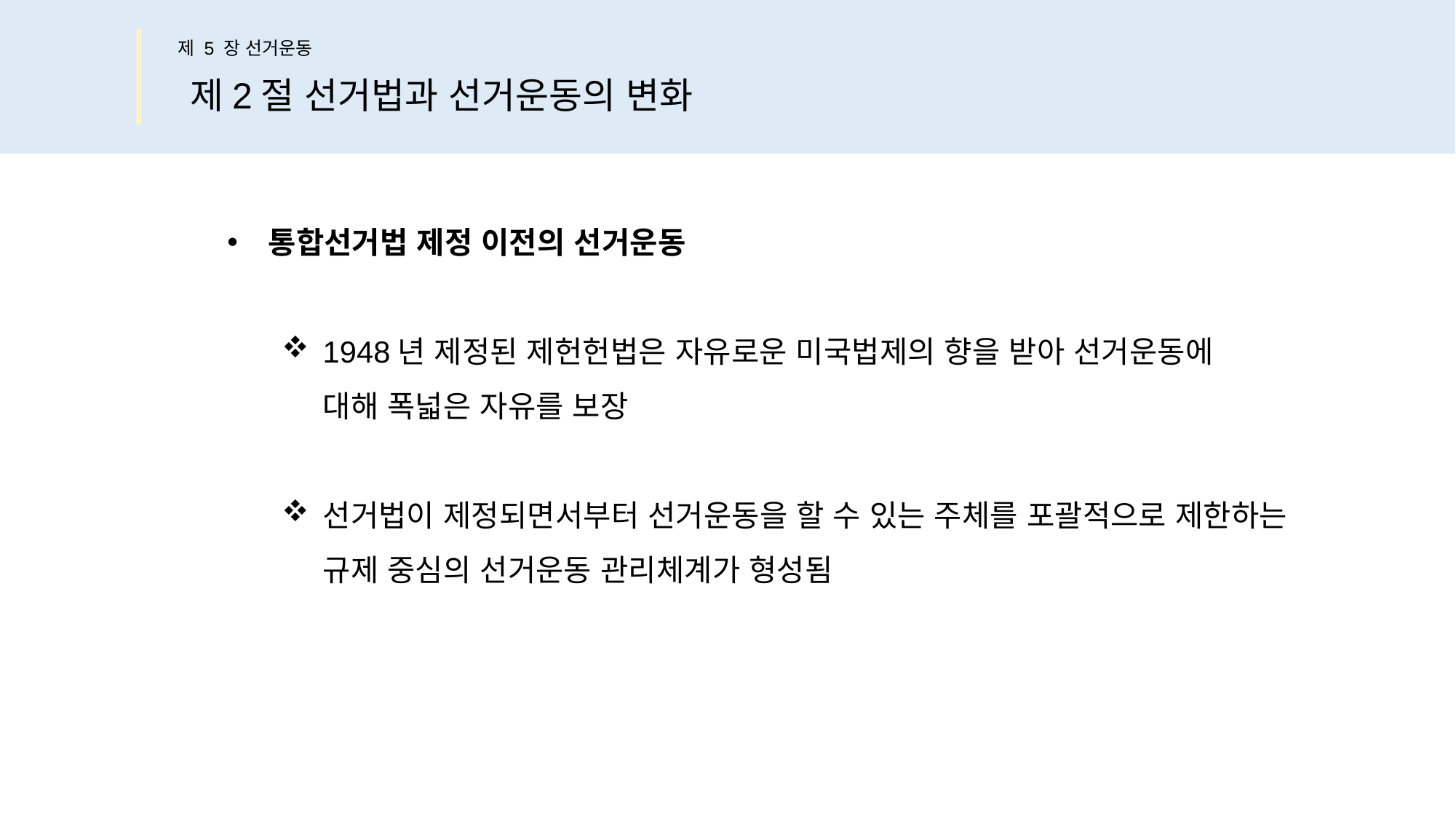

제 5 장 선거운동
제2절 선거법과 선거운동의 변화
통합선거법 제정 이전의 선거운동

1948년 제정된 제헌헌법은 자유로운 미국법제의 향을 받아 선거운동에
대해 폭넓은 자유를 보장

선거법이 제정되면서부터 선거운동을 할 수 있는 주체를 포괄적으로 제한하는
규제 중심의 선거운동 관리체계가 형성됨